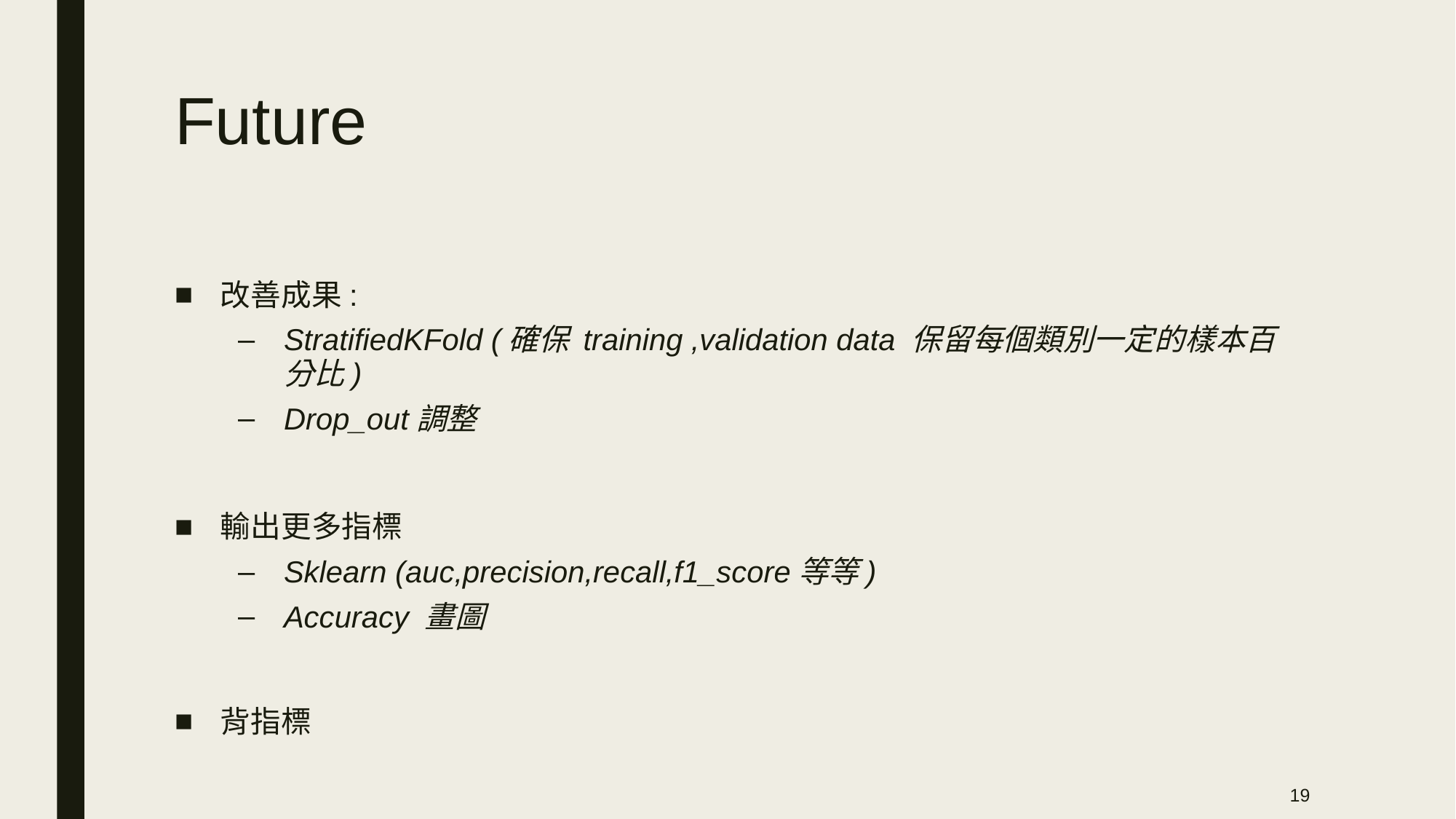

# Future
改善成果:
StratifiedKFold (確保 training ,validation data 保留每個類別一定的樣本百分比)
Drop_out調整

輸出更多指標
Sklearn (auc,precision,recall,f1_score等等)
Accuracy 畫圖

背指標
19